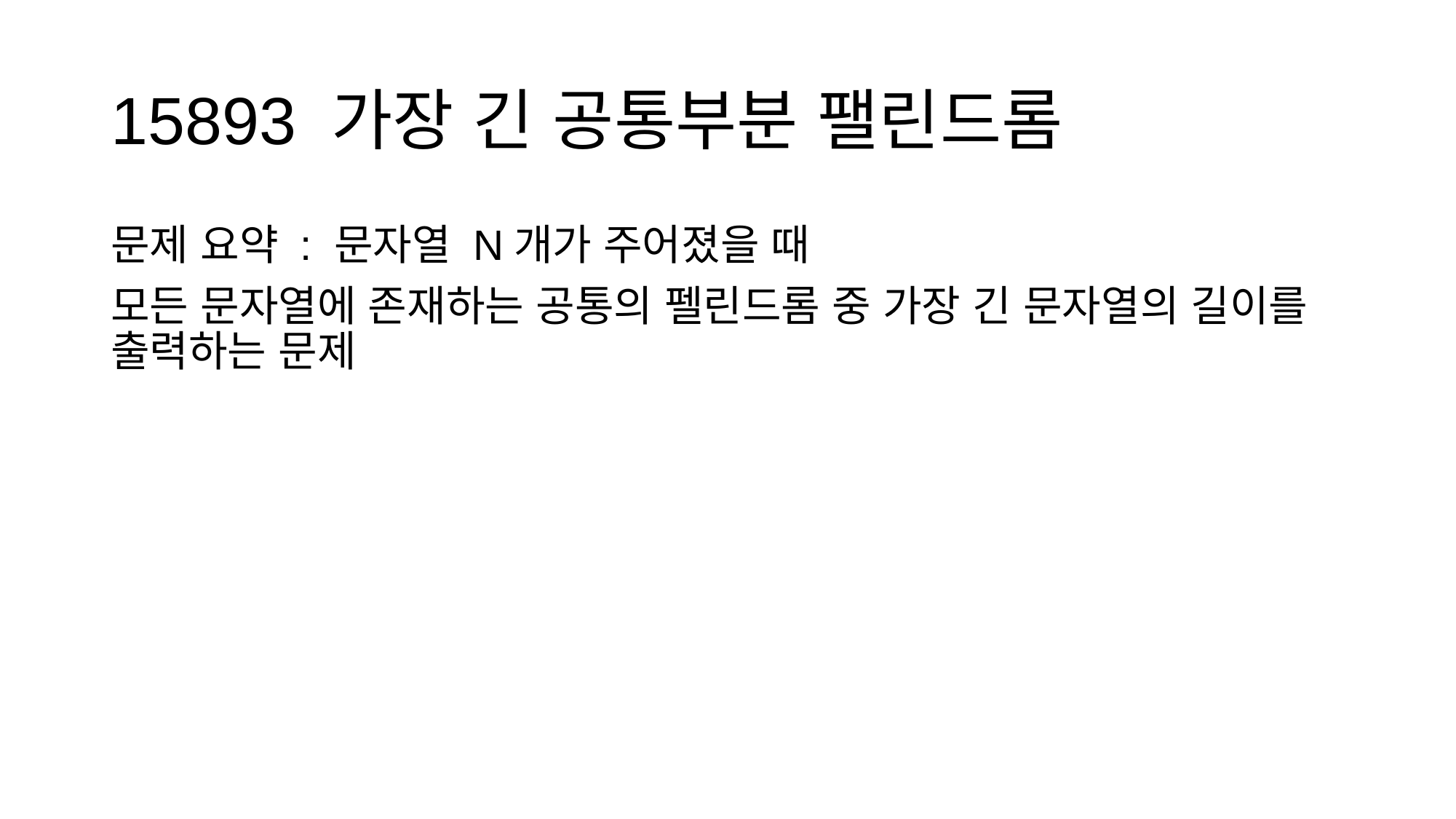

# 15893 가장 긴 공통부분 팰린드롬
문제 요약 : 문자열 N개가 주어졌을 때
모든 문자열에 존재하는 공통의 펠린드롬 중 가장 긴 문자열의 길이를 출력하는 문제